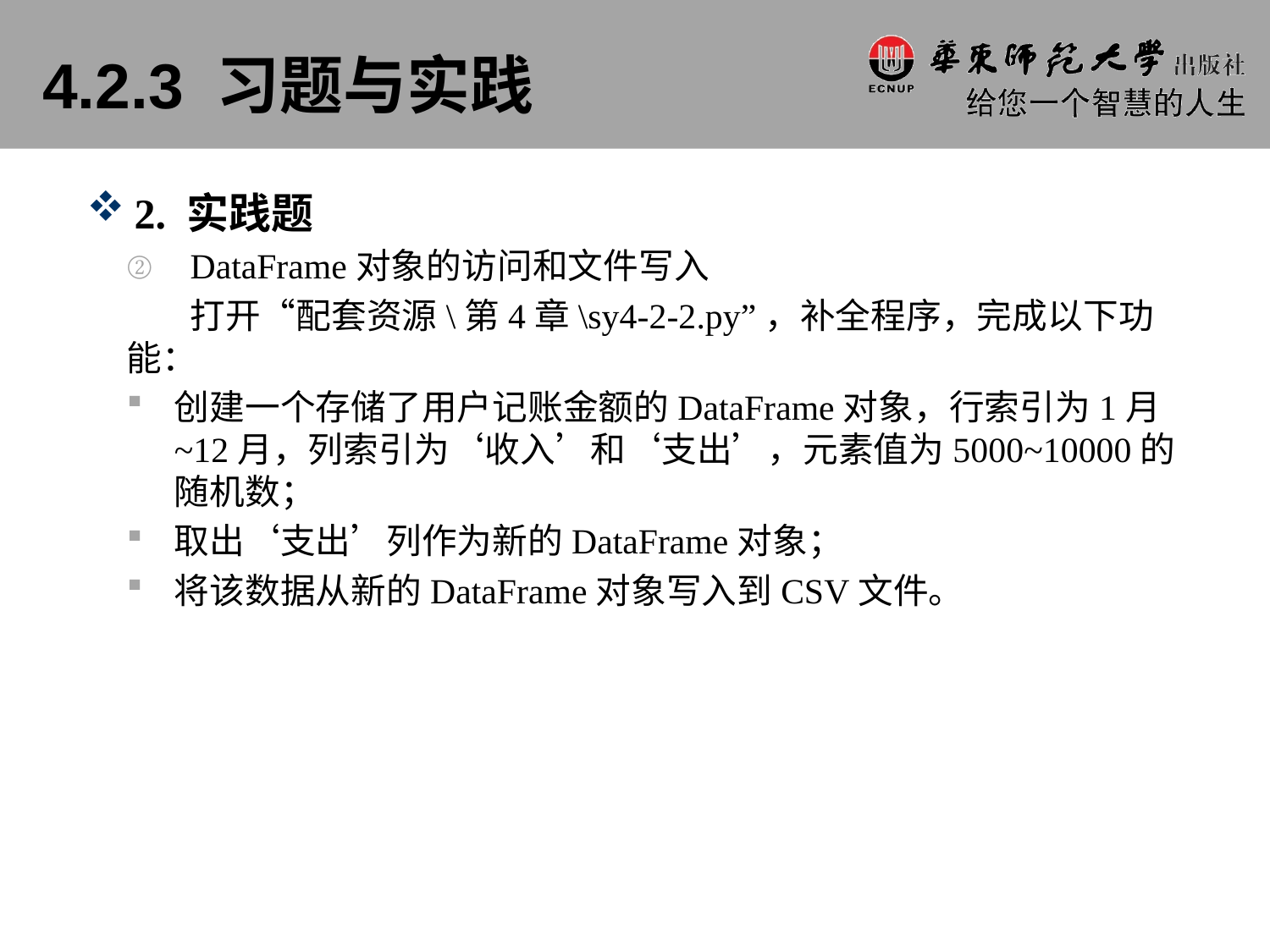

# 4.2.3 习题与实践
2. 实践题
DataFrame对象的访问和文件写入
打开“配套资源\第4章\sy4-2-2.py”，补全程序，完成以下功能：
创建一个存储了用户记账金额的DataFrame对象，行索引为1月~12月，列索引为‘收入’和‘支出’，元素值为5000~10000的随机数；
取出‘支出’列作为新的DataFrame对象；
将该数据从新的DataFrame对象写入到CSV文件。